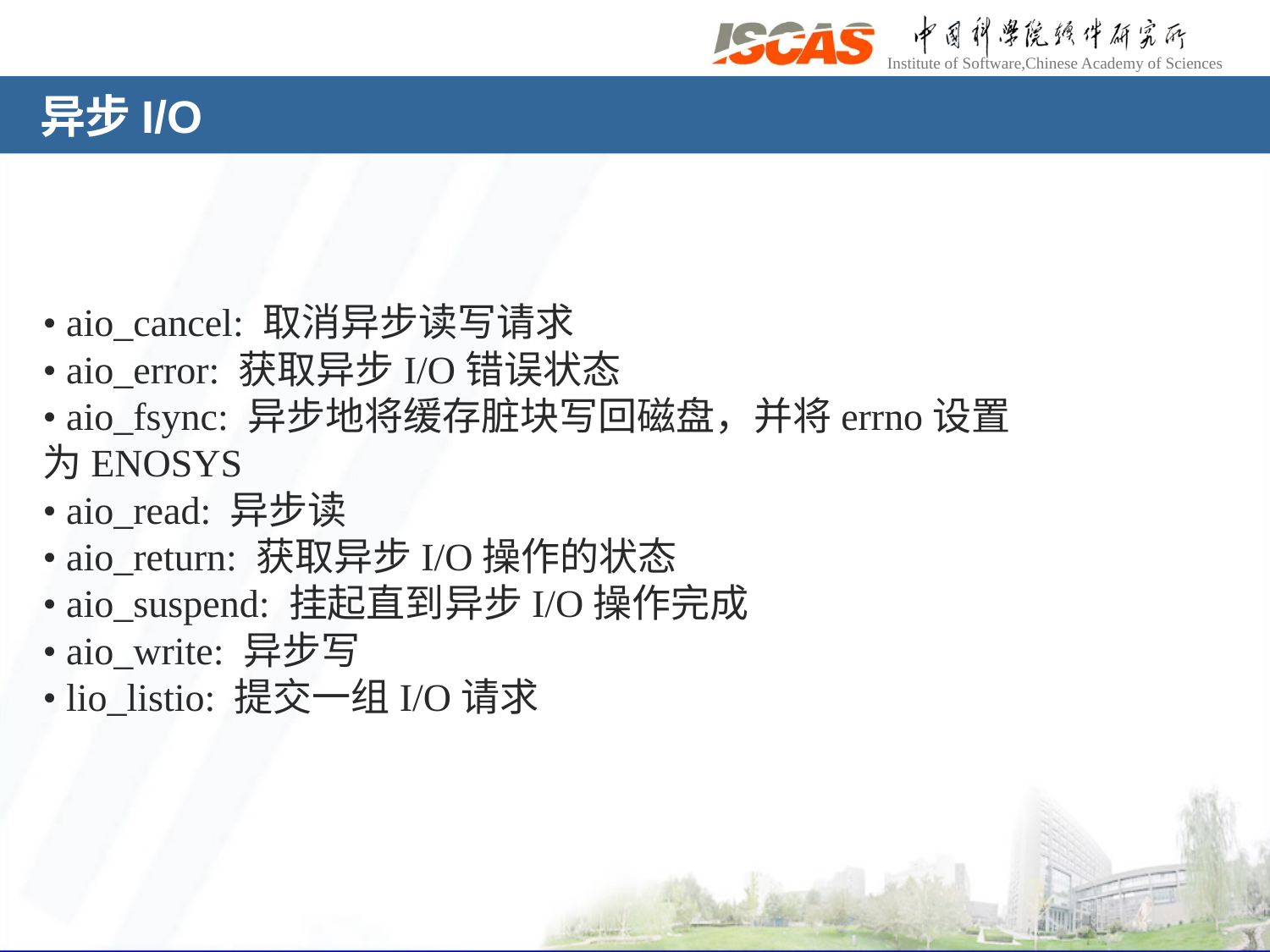

# 异步I/O
• aio_cancel: 取消异步读写请求
• aio_error: 获取异步I/O错误状态
• aio_fsync: 异步地将缓存脏块写回磁盘，并将errno设置
为ENOSYS
• aio_read: 异步读
• aio_return: 获取异步I/O操作的状态
• aio_suspend: 挂起直到异步I/O操作完成
• aio_write: 异步写
• lio_listio: 提交一组I/O请求